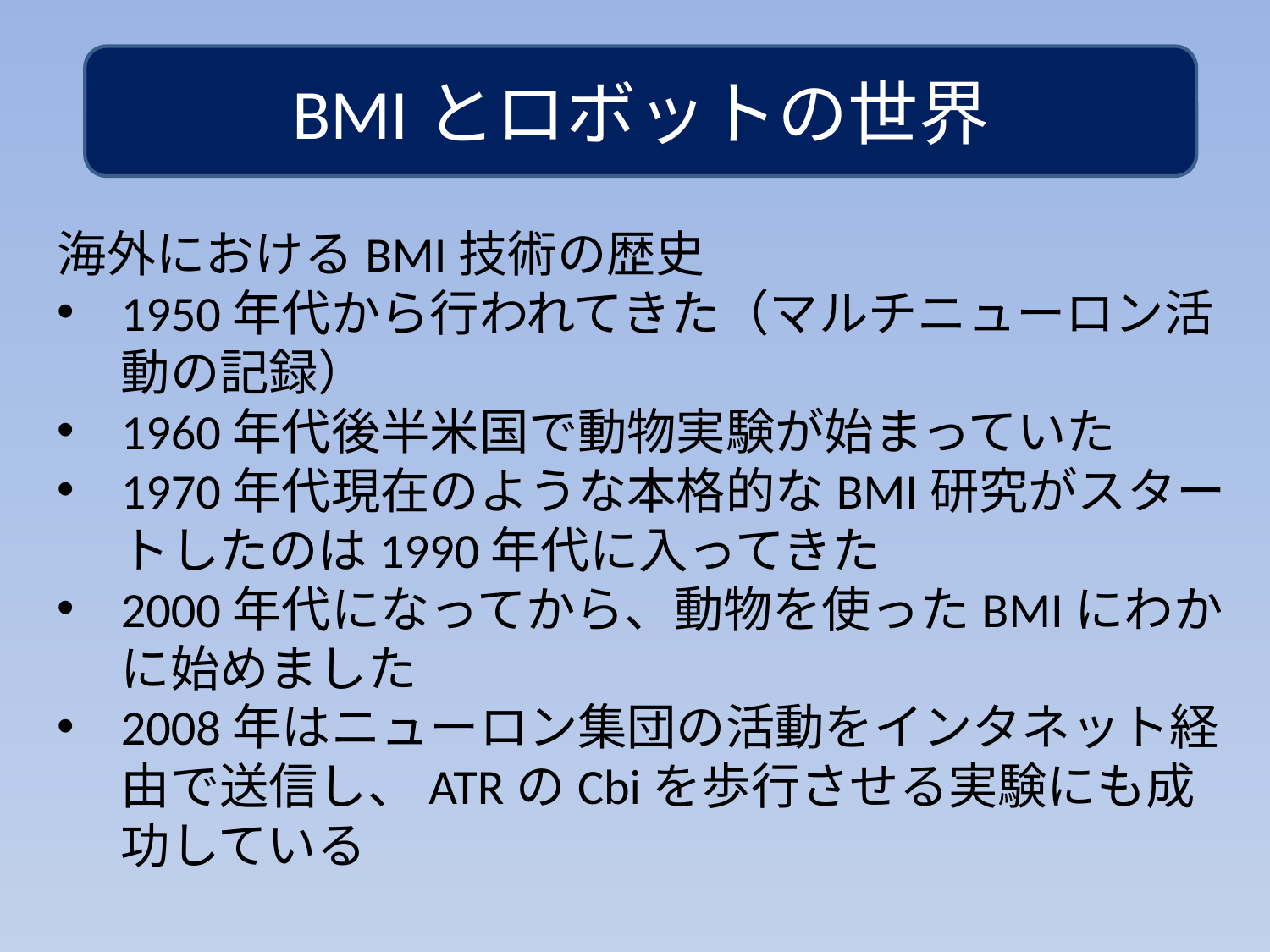

BMIとロボットの世界
海外におけるBMI技術の歴史
1950年代から行われてきた（マルチニューロン活動の記録）
1960年代後半米国で動物実験が始まっていた
1970年代現在のような本格的なBMI研究がスタートしたのは1990年代に入ってきた
2000年代になってから、動物を使ったBMIにわかに始めました
2008年はニューロン集団の活動をインタネット経由で送信し、ATRのCbiを歩行させる実験にも成功している